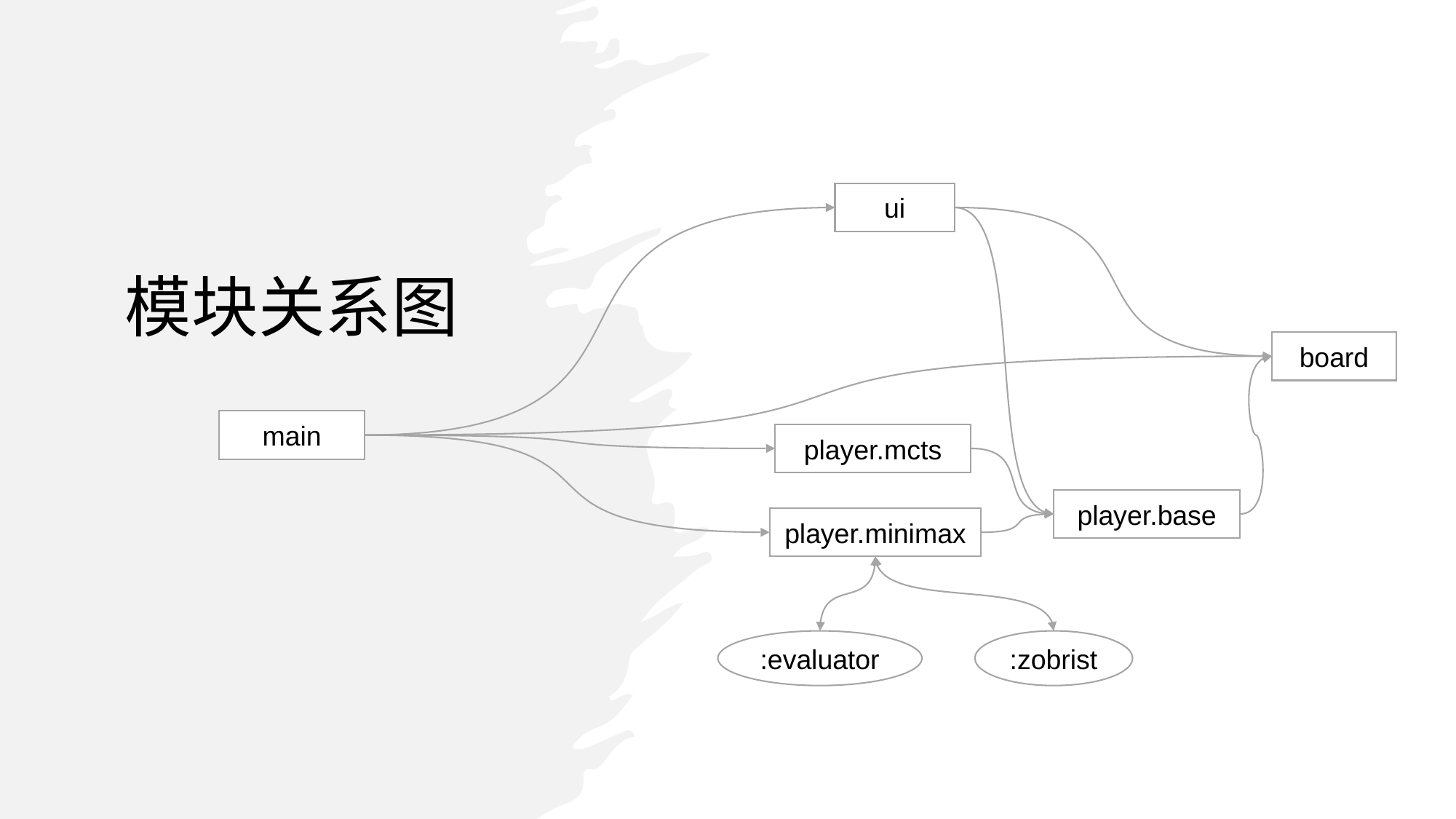

ui
# 模块关系图
board
main
player.mcts
player.base
player.minimax
:evaluator
:zobrist